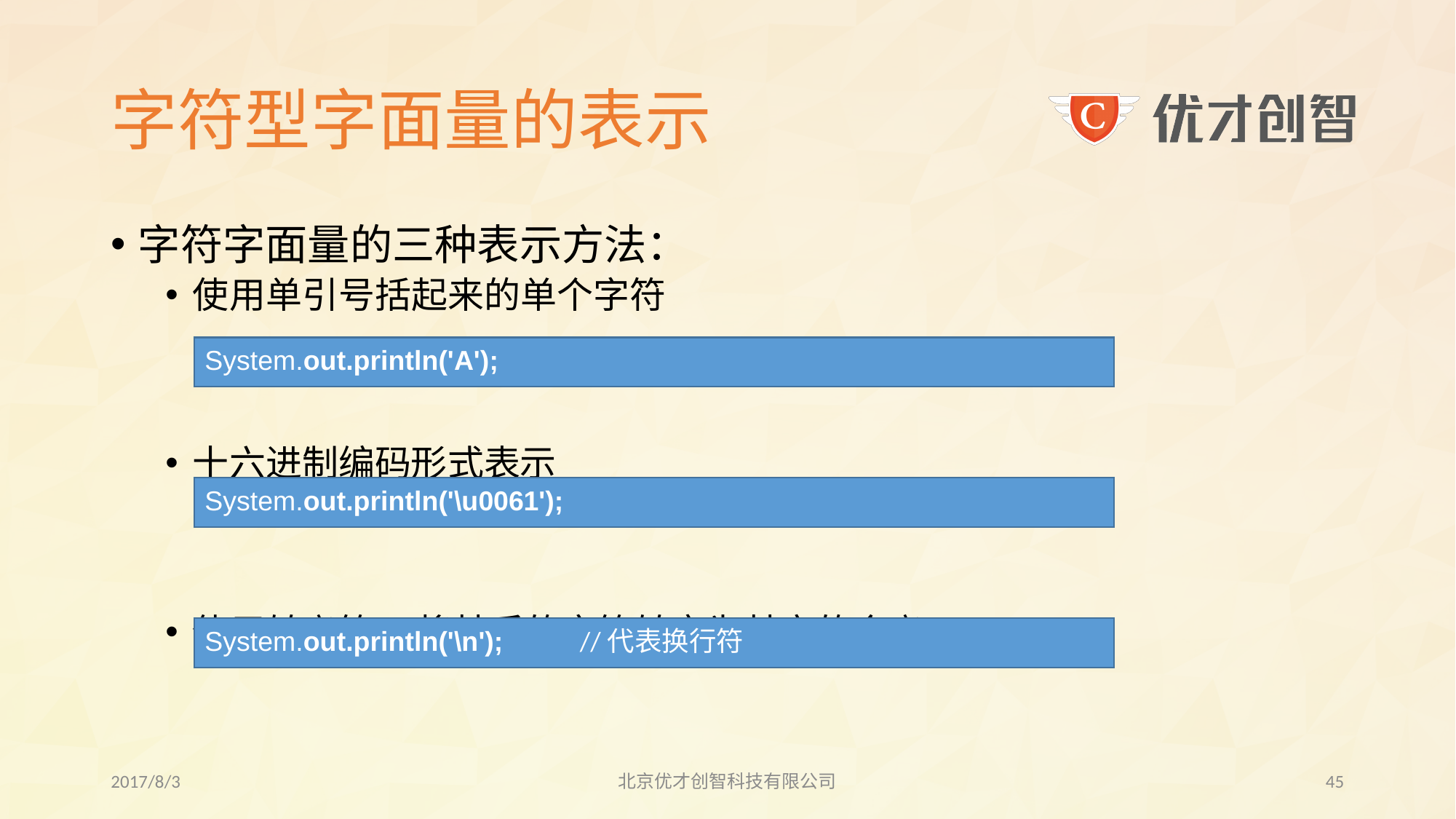

# 字符型字面量的表示
字符字面量的三种表示方法：
使用单引号括起来的单个字符

十六进制编码形式表示

使用转义符'\'将其后的字符转变为其它的含义

System.out.println('A');
System.out.println('\u0061');
System.out.println('\n');          //代表换行符
2017/8/3
北京优才创智科技有限公司
45